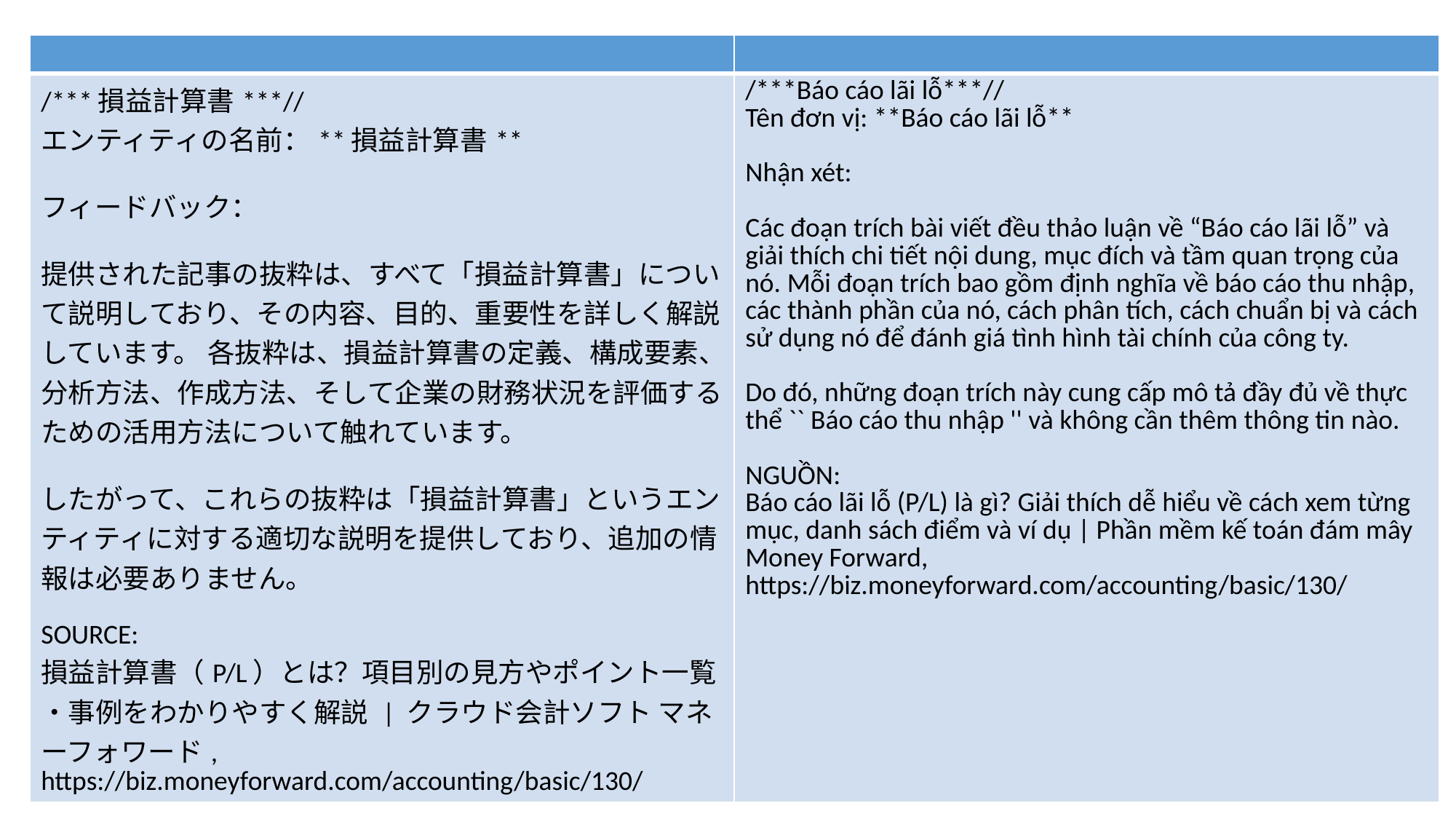

|  |  |
| --- | --- |
| /\*\*\*損益計算書\*\*\*// エンティティの名前：\*\*損益計算書\*\* フィードバック： 提供された記事の抜粋は、すべて「損益計算書」について説明しており、その内容、目的、重要性を詳しく解説しています。 各抜粋は、損益計算書の定義、構成要素、分析方法、作成方法、そして企業の財務状況を評価するための活用方法について触れています。 したがって、これらの抜粋は「損益計算書」というエンティティに対する適切な説明を提供しており、追加の情報は必要ありません。 SOURCE: 損益計算書（P/L）とは？項目別の見方やポイント一覧・事例をわかりやすく解説 | クラウド会計ソフト マネーフォワード, https://biz.moneyforward.com/accounting/basic/130/ | /\*\*\*Báo cáo lãi lỗ\*\*\*// Tên đơn vị: \*\*Báo cáo lãi lỗ\*\* Nhận xét: Các đoạn trích bài viết đều thảo luận về “Báo cáo lãi lỗ” và giải thích chi tiết nội dung, mục đích và tầm quan trọng của nó. Mỗi đoạn trích bao gồm định nghĩa về báo cáo thu nhập, các thành phần của nó, cách phân tích, cách chuẩn bị và cách sử dụng nó để đánh giá tình hình tài chính của công ty. Do đó, những đoạn trích này cung cấp mô tả đầy đủ về thực thể `` Báo cáo thu nhập '' và không cần thêm thông tin nào. NGUỒN: Báo cáo lãi lỗ (P/L) là gì? Giải thích dễ hiểu về cách xem từng mục, danh sách điểm và ví dụ | Phần mềm kế toán đám mây Money Forward, https://biz.moneyforward.com/accounting/basic/130/ |